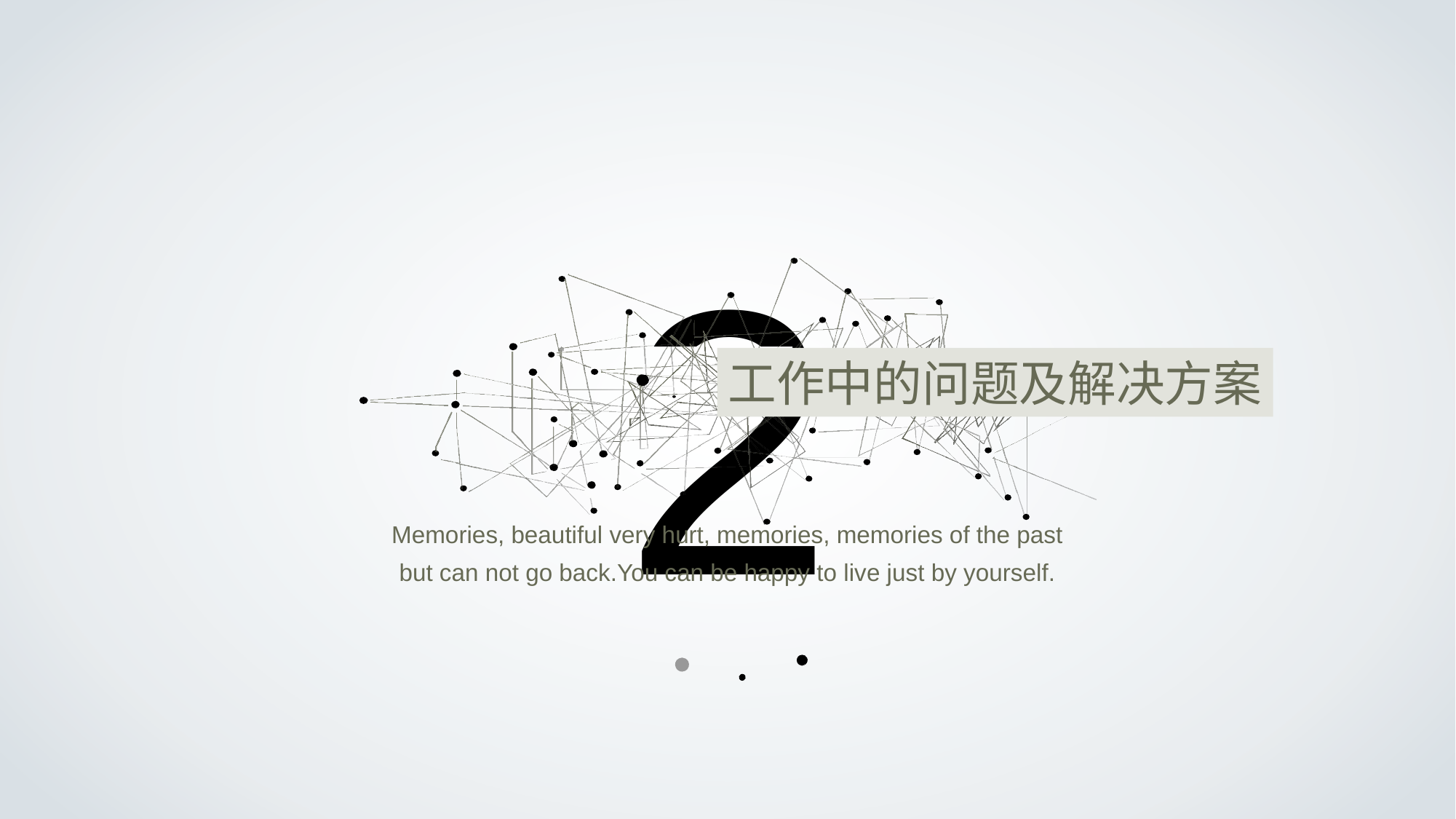

2

工作中的问题及解决方案
Memories, beautiful very hurt, memories, memories of the past but can not go back.You can be happy to live just by yourself.